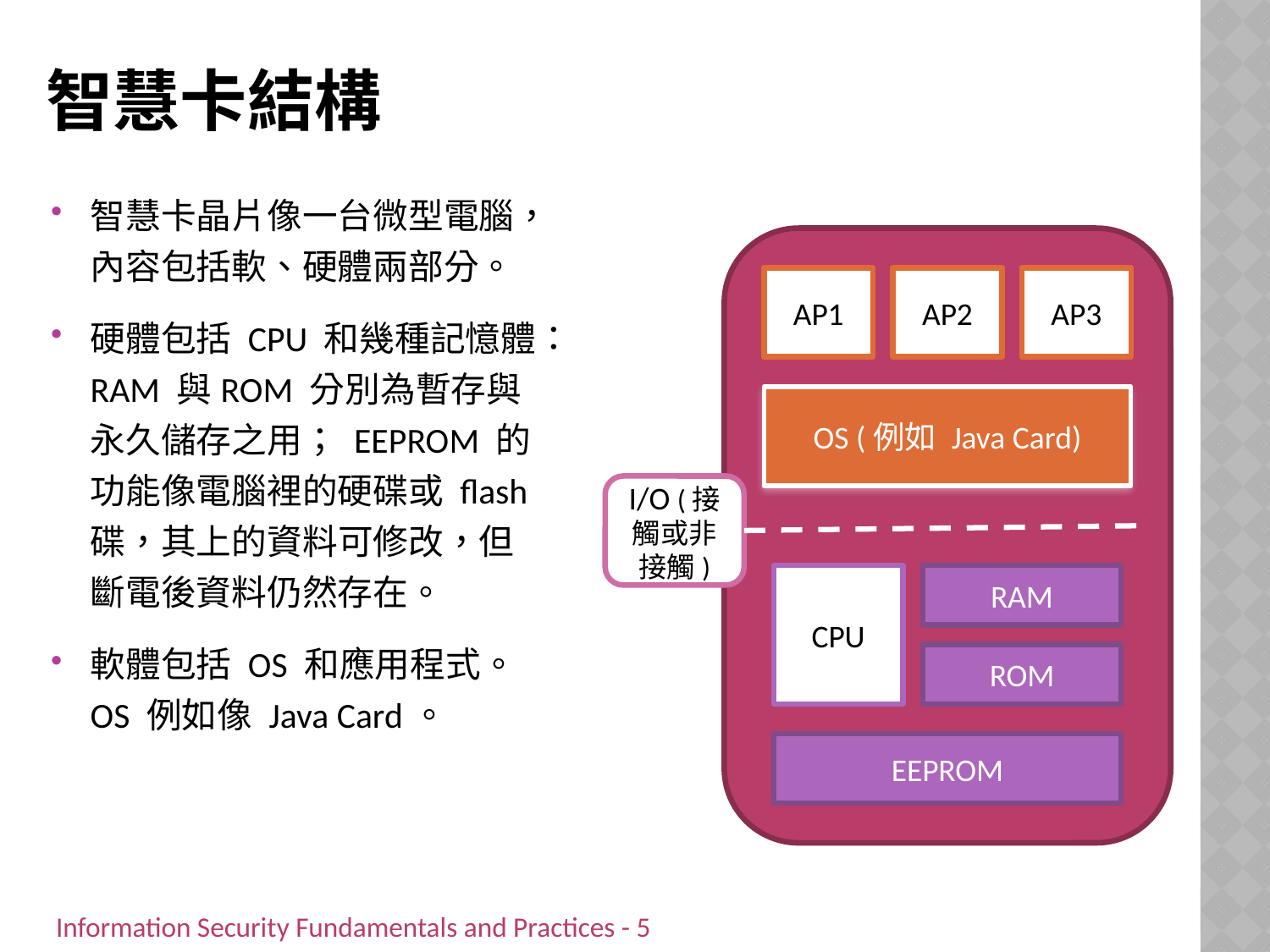

# 智慧卡結構
智慧卡晶片像一台微型電腦，內容包括軟、硬體兩部分。
硬體包括 CPU 和幾種記憶體：RAM 與ROM 分別為暫存與永久儲存之用； EEPROM 的功能像電腦裡的硬碟或 flash碟，其上的資料可修改，但斷電後資料仍然存在。
軟體包括 OS 和應用程式。OS 例如像 Java Card。

AP1
AP2
AP3
OS (例如 Java Card)
I/O (接觸或非接觸)
CPU
RAM
ROM
EEPROM